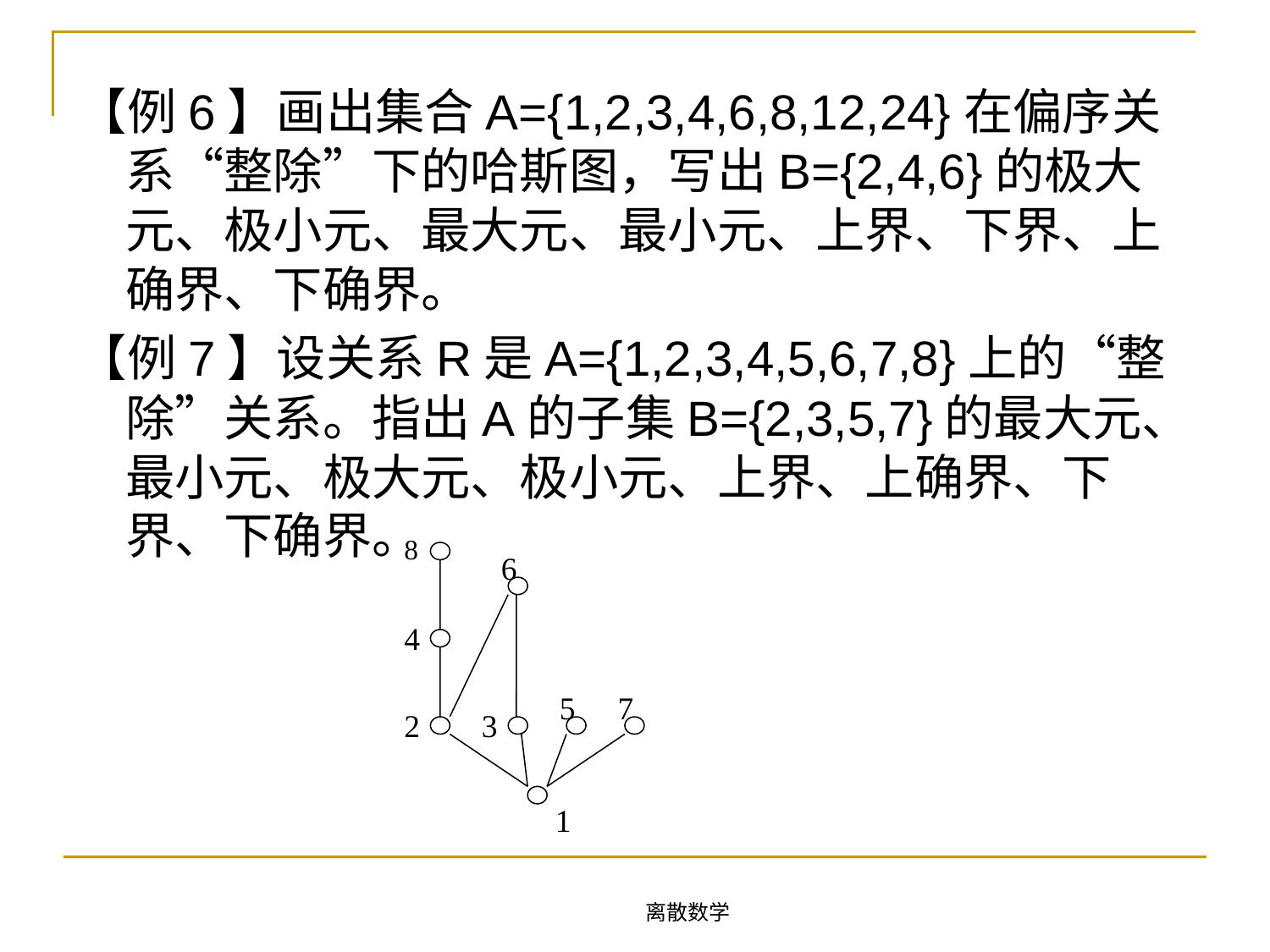

【例6】画出集合A={1,2,3,4,6,8,12,24}在偏序关系“整除”下的哈斯图，写出B={2,4,6}的极大元、极小元、最大元、最小元、上界、下界、上确界、下确界。
【例7】设关系R是A={1,2,3,4,5,6,7,8}上的“整除”关系。指出A的子集B={2,3,5,7}的最大元、最小元、极大元、极小元、上界、上确界、下界、下确界。
8

6

4

5
7
2
3

1

离散数学
28